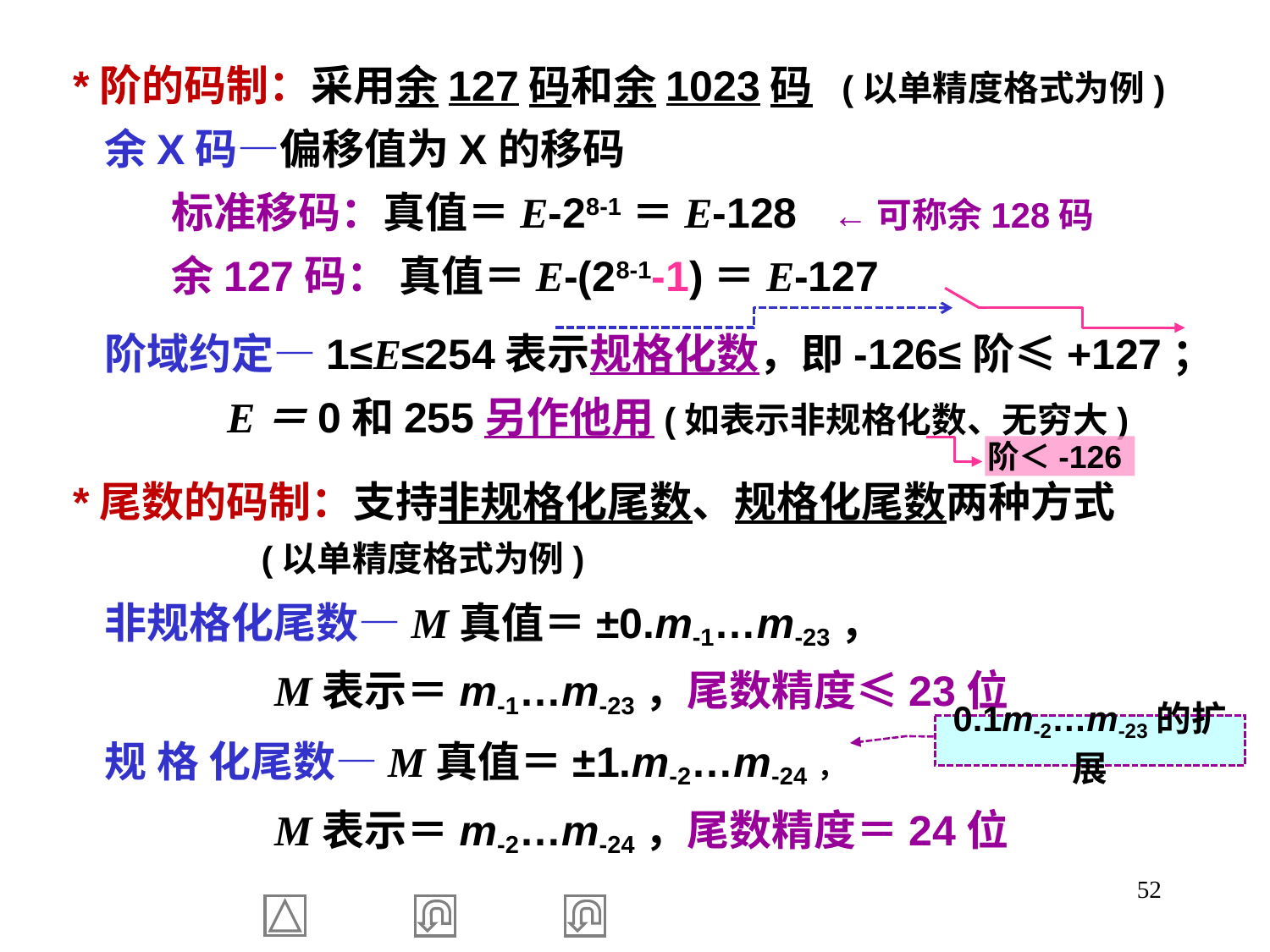

*阶的码制：采用余127码和余1023码  (以单精度格式为例)
      余X码—偏移值为X的移码
             标准移码：真值＝E-28-1＝E-128   ←可称余128码
             余127码： 真值＝E-(28-1-1)＝E-127
阶＜-126
      阶域约定—1≤E≤254表示规格化数，即-126≤阶≤+127；
                E＝0和255另作他用(如表示非规格化数、无穷大)
   *尾数的码制：支持非规格化尾数、规格化尾数两种方式
                       (以单精度格式为例)
      非规格化尾数—M真值＝±0.m-1…m-23，
                    M表示＝m-1…m-23，尾数精度≤23位
      规 格 化尾数—M真值＝±1.m-2…m-24，
                    M表示＝m-2…m-24，尾数精度＝24位
0.1m-2…m-23的扩展
52